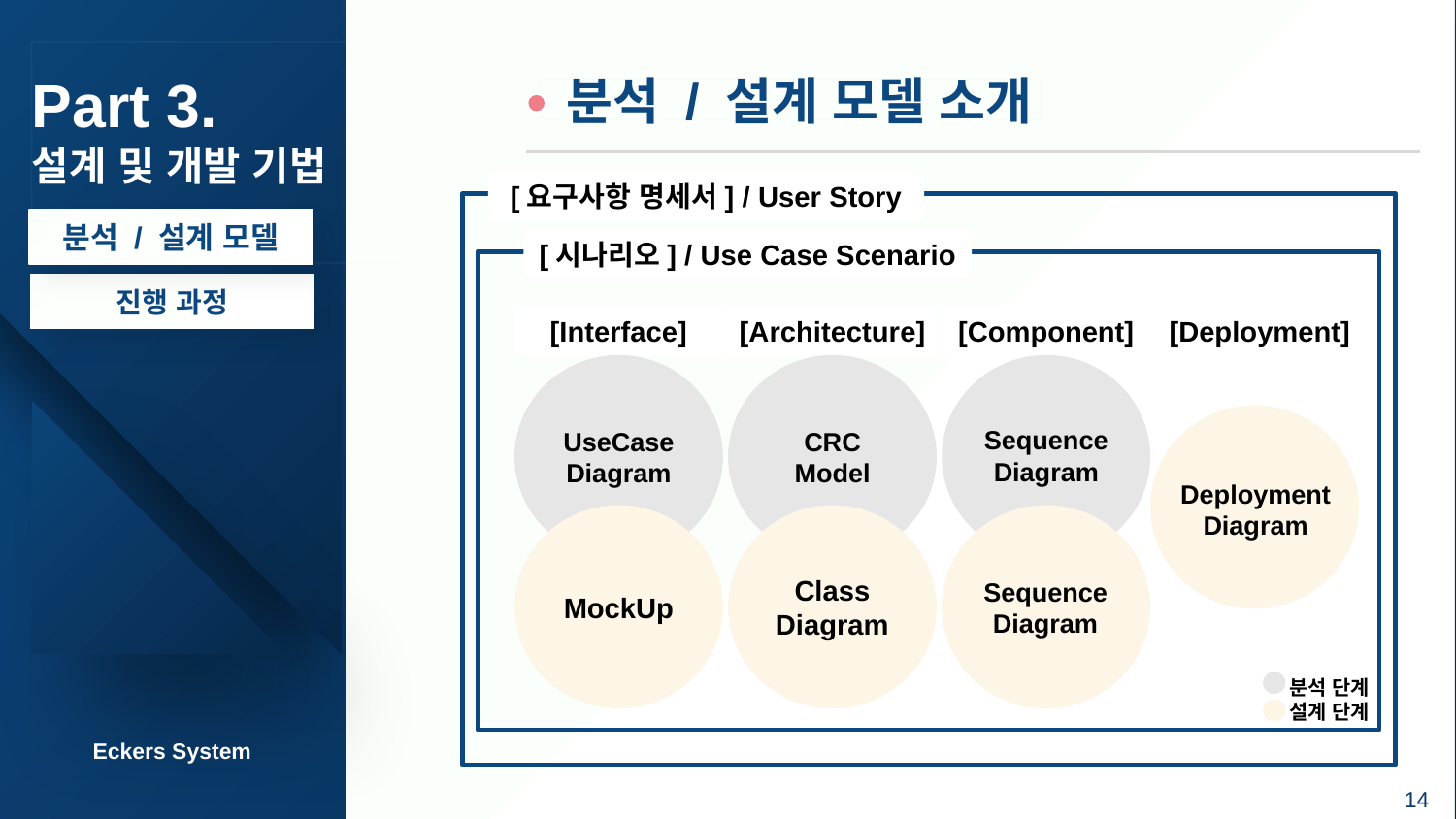

# Part 3.
설계 및 개발 기법

 분석 / 설계 모델 소개

[요구사항 명세서] / User Story

[시나리오] / Use Case Scenario

[Interface]
UseCase Diagram
MockUp
[Architecture]
CRC
Model
Class
Diagram
[Component]

[Deployment]

Sequence
Diagram
Deployment
Diagram
Sequence
Diagram
분석 단계
설계 단계

분석 / 설계 모델
진행 과정
Eckers System
14